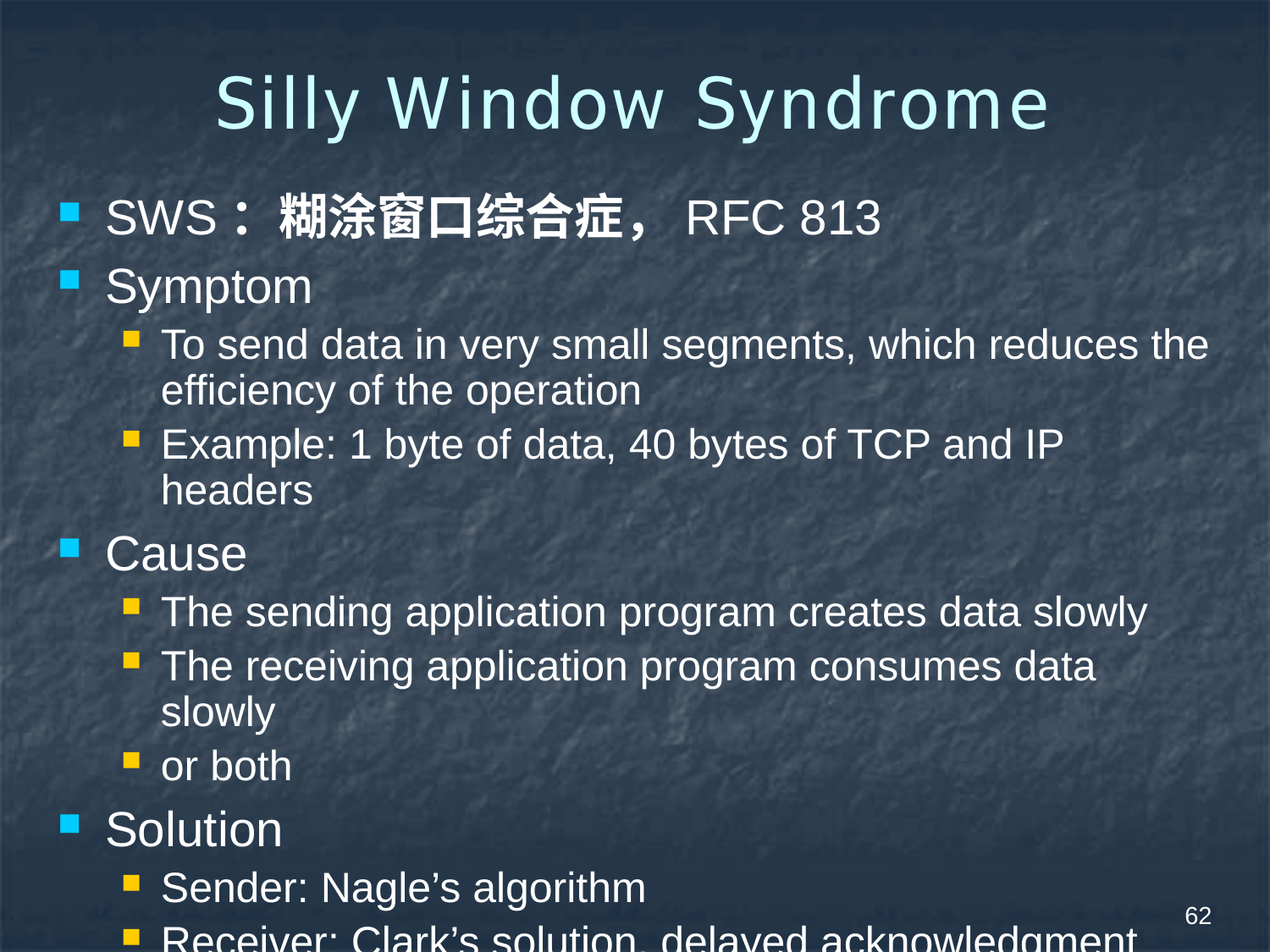

# Silly Window Syndrome
SWS：糊涂窗口综合症，RFC 813
Symptom
To send data in very small segments, which reduces the efficiency of the operation
Example: 1 byte of data, 40 bytes of TCP and IP headers
Cause
The sending application program creates data slowly
The receiving application program consumes data slowly
or both
Solution
Sender: Nagle’s algorithm
Receiver: Clark’s solution, delayed acknowledgment
62